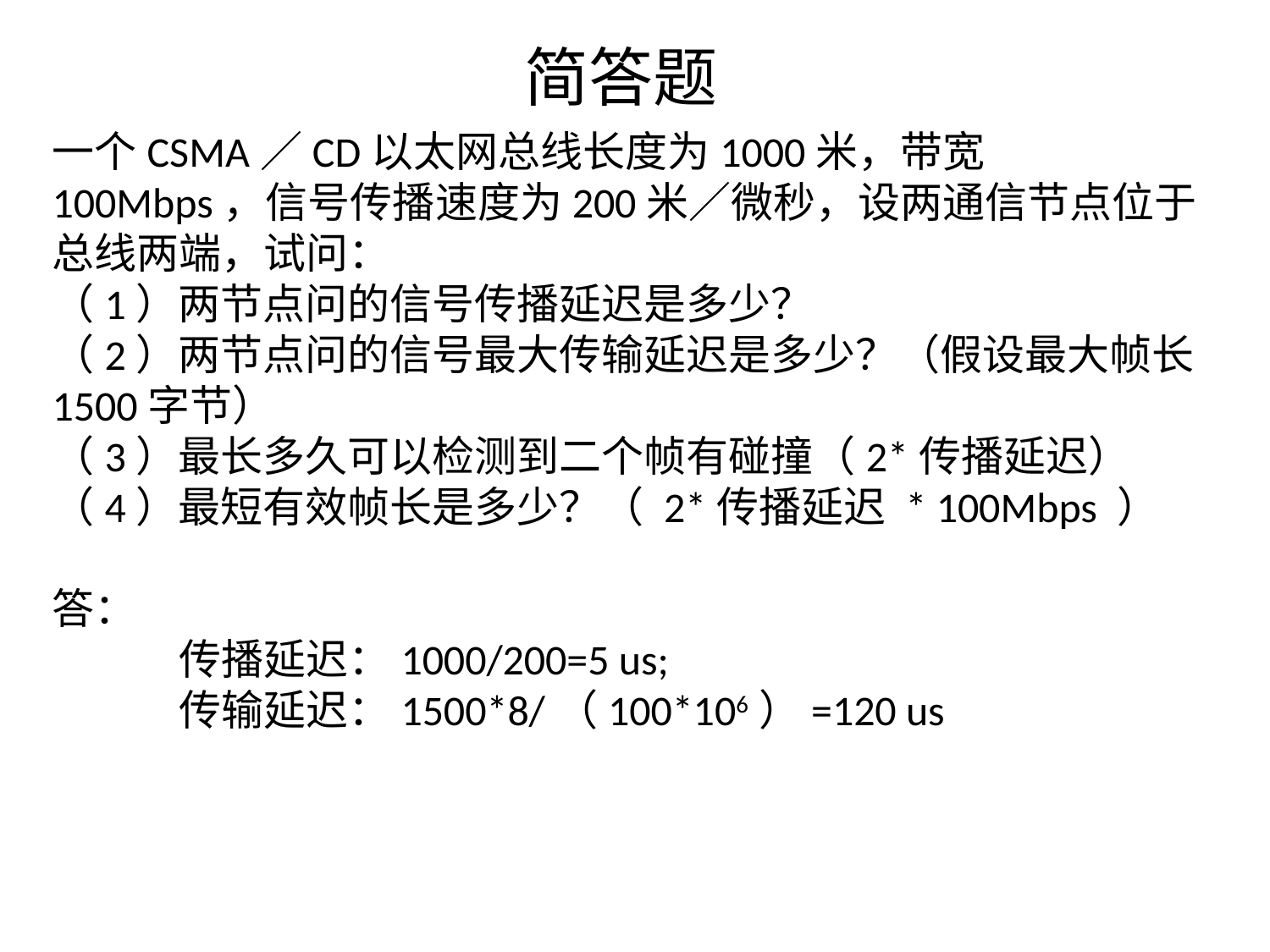

# 简答题
一个CSMA／CD以太网总线长度为1000米，带宽100Mbps，信号传播速度为200米／微秒，设两通信节点位于总线两端，试问：
（1）两节点问的信号传播延迟是多少？
（2）两节点问的信号最大传输延迟是多少？（假设最大帧长1500字节）
（3）最长多久可以检测到二个帧有碰撞（2*传播延迟）
（4）最短有效帧长是多少？（ 2*传播延迟 * 100Mbps ）

答：
	传播延迟：1000/200=5 us;
	传输延迟：1500*8/（100*106）=120 us